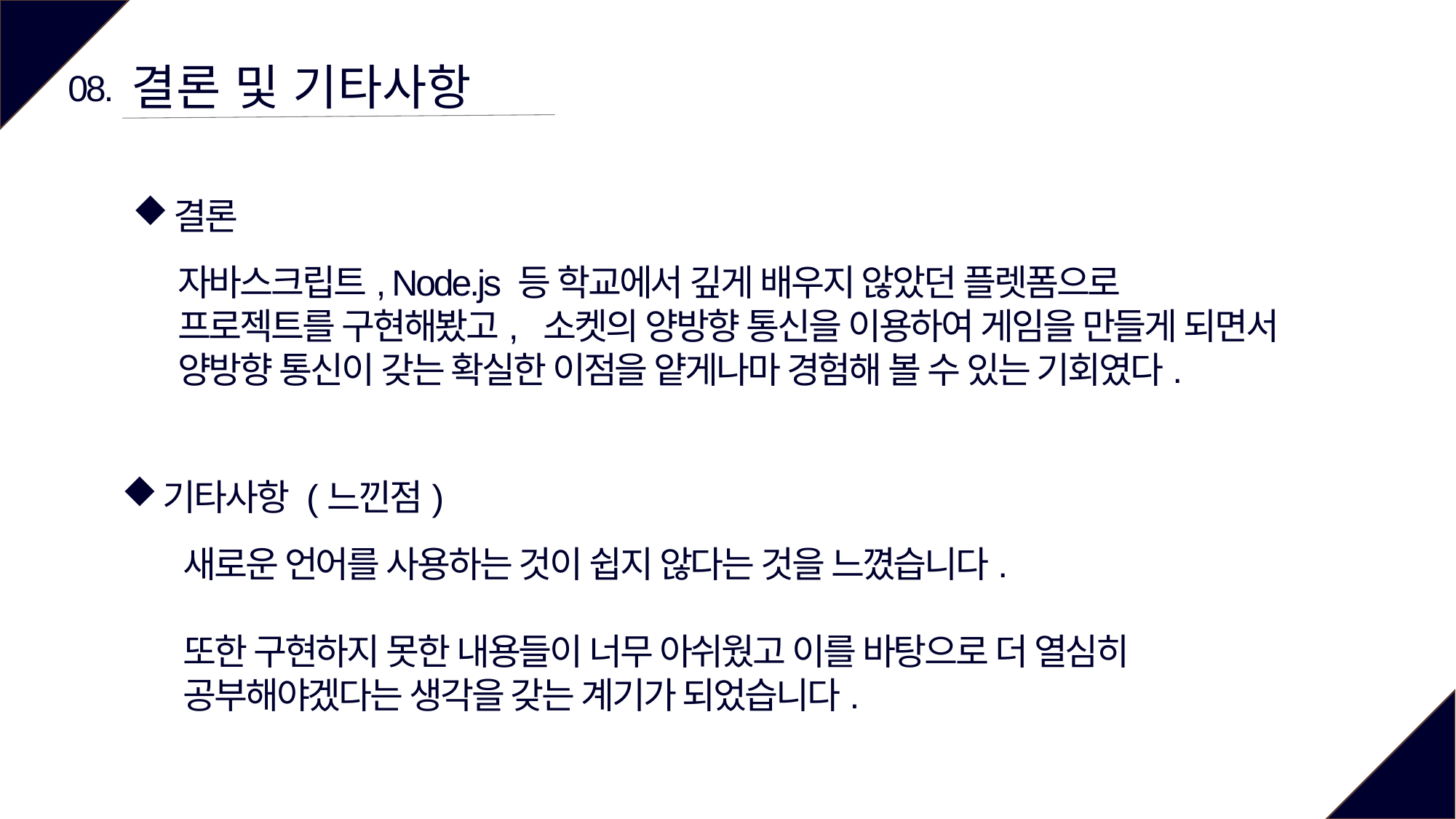

결론 및 기타사항
08.
결론
자바스크립트, Node.js 등 학교에서 깊게 배우지 않았던 플렛폼으로
프로젝트를 구현해봤고,  소켓의 양방향 통신을 이용하여 게임을 만들게 되면서
양방향 통신이 갖는 확실한 이점을 얕게나마 경험해 볼 수 있는 기회였다.
기타사항 (느낀점)
새로운 언어를 사용하는 것이 쉽지 않다는 것을 느꼈습니다.
또한 구현하지 못한 내용들이 너무 아쉬웠고 이를 바탕으로 더 열심히
공부해야겠다는 생각을 갖는 계기가 되었습니다.